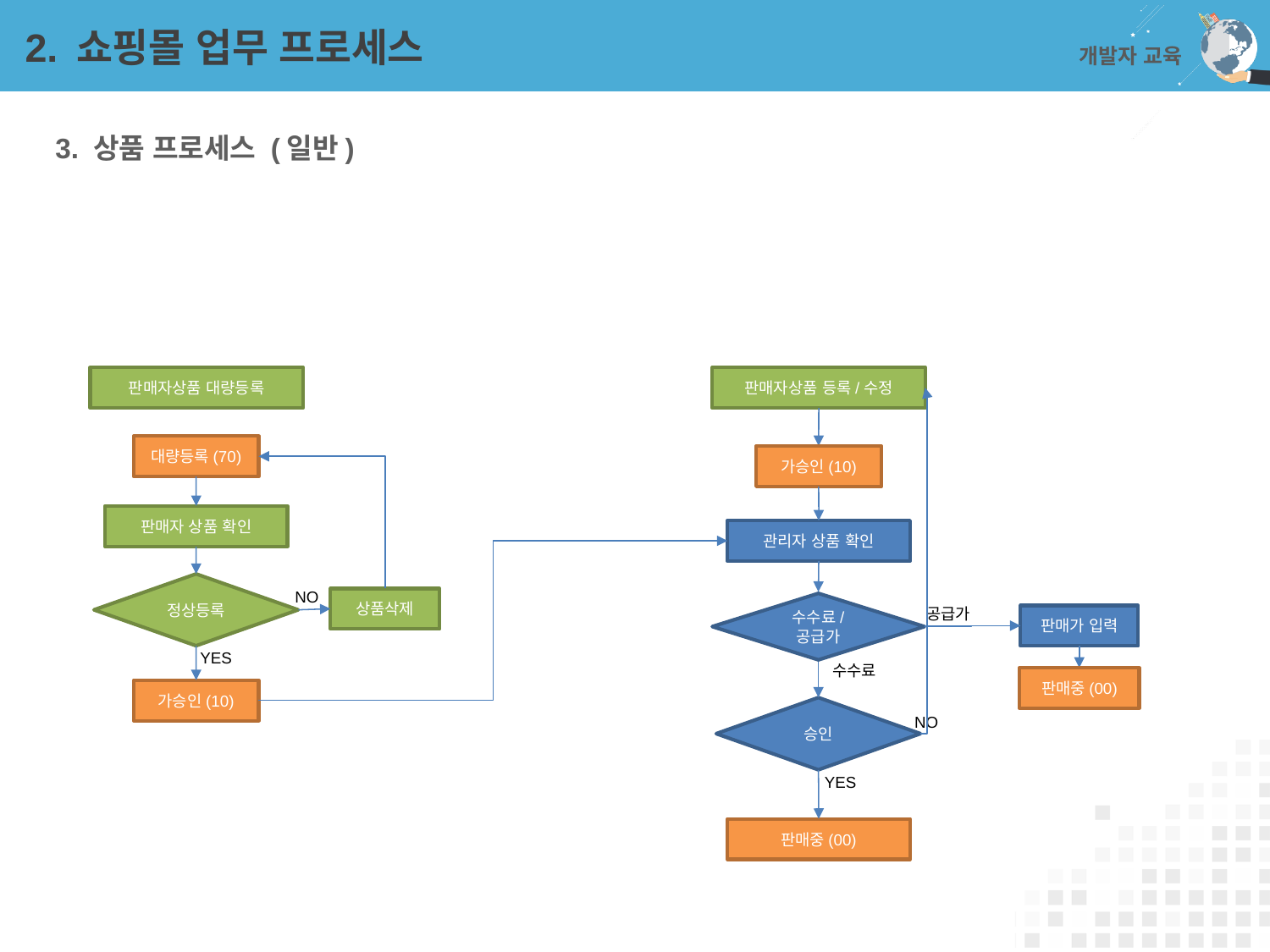

# 2. 쇼핑몰 업무 프로세스
개발자 교육
3. 상품 프로세스 (일반)
판매자상품 대량등록
판매자상품 등록/수정
대량등록(70)
가승인(10)
판매자 상품 확인
관리자 상품 확인
정상등록
NO
YES
상품삭제
수수료/
공급가

공급가
수수료
판매가 입력
판매중(00)
가승인(10)
승인
NO
YES
판매중(00)